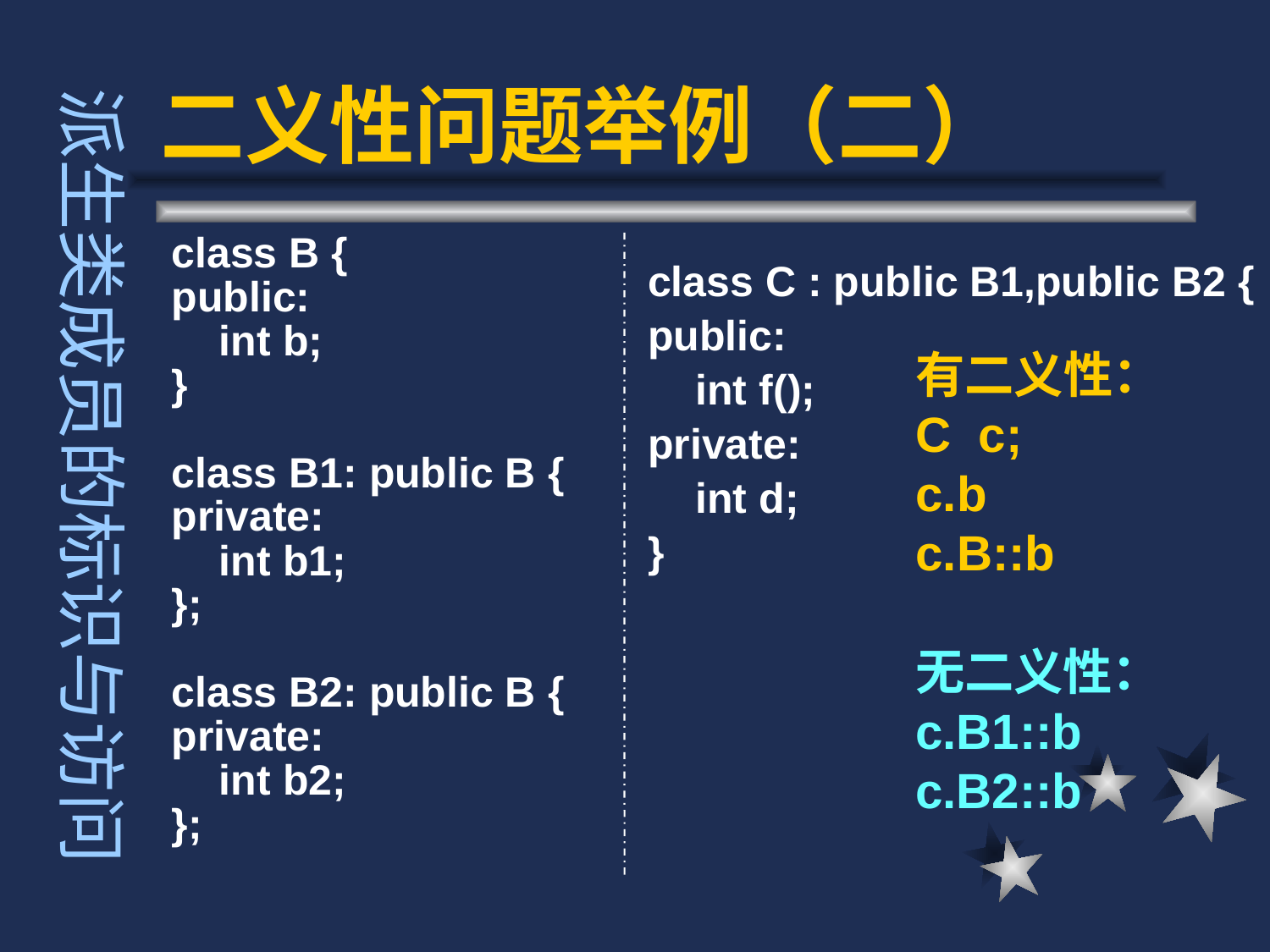

# 二义性问题举例（二）
派生类成员的标识与访问
class B {
public:
	int b;
}

class B1: public B {
private:
	int b1;
};

class B2: public B {
private:
	int b2;
};

class C : public B1,public B2 {
public:
	int f();
private:
	int d;
}

有二义性：
C  c;
c.b
c.B::b
无二义性：
c.B1::b
c.B2::b

51